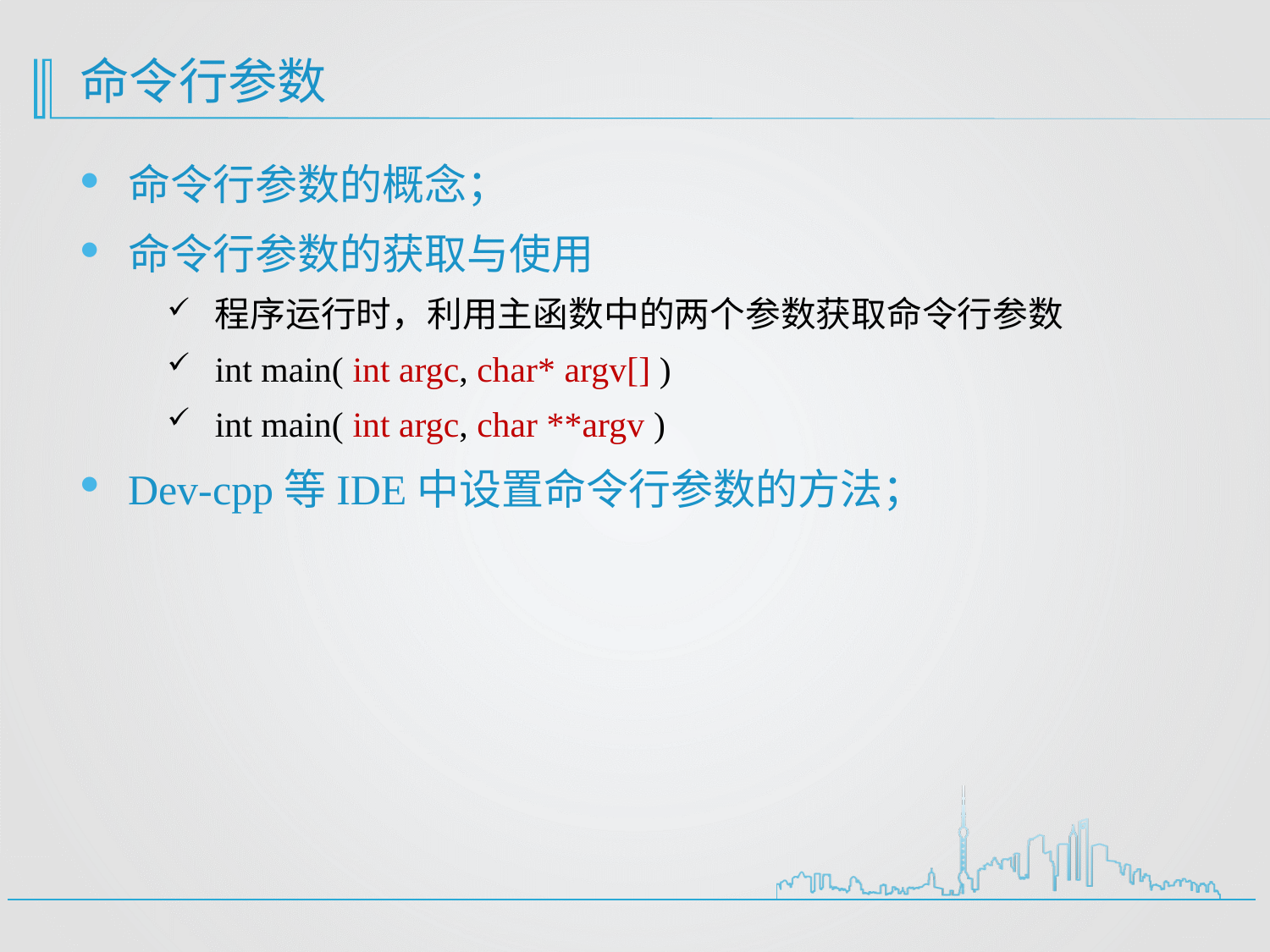

# 命令行参数
命令行参数的概念；
命令行参数的获取与使用
程序运行时，利用主函数中的两个参数获取命令行参数
int main( int argc, char* argv[] )
int main( int argc, char **argv )
Dev-cpp等IDE中设置命令行参数的方法；